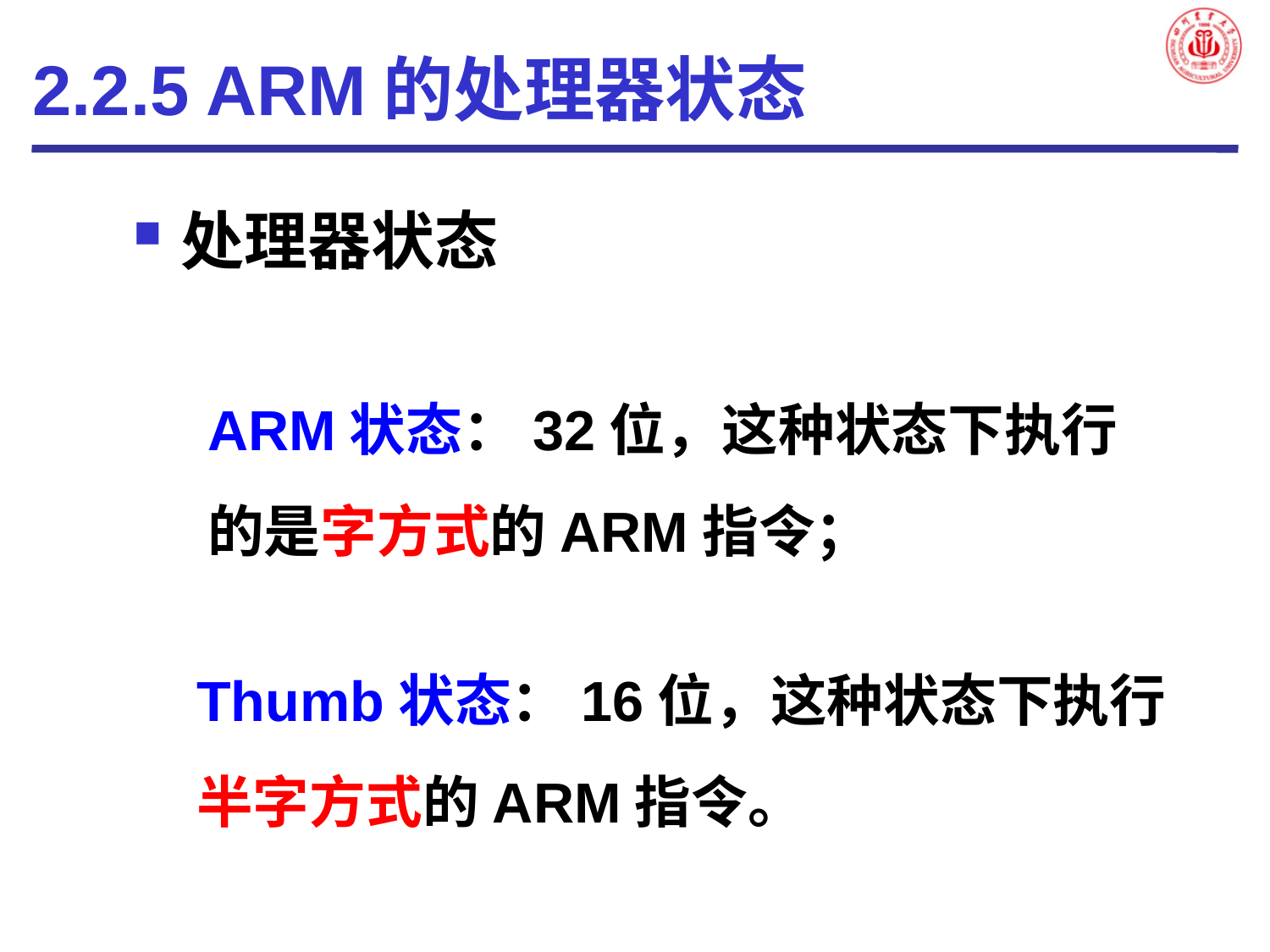

2.2.5 ARM的处理器状态
处理器状态
ARM状态：32位，这种状态下执行的是字方式的ARM指令；
Thumb状态：16位，这种状态下执行半字方式的ARM指令。
59